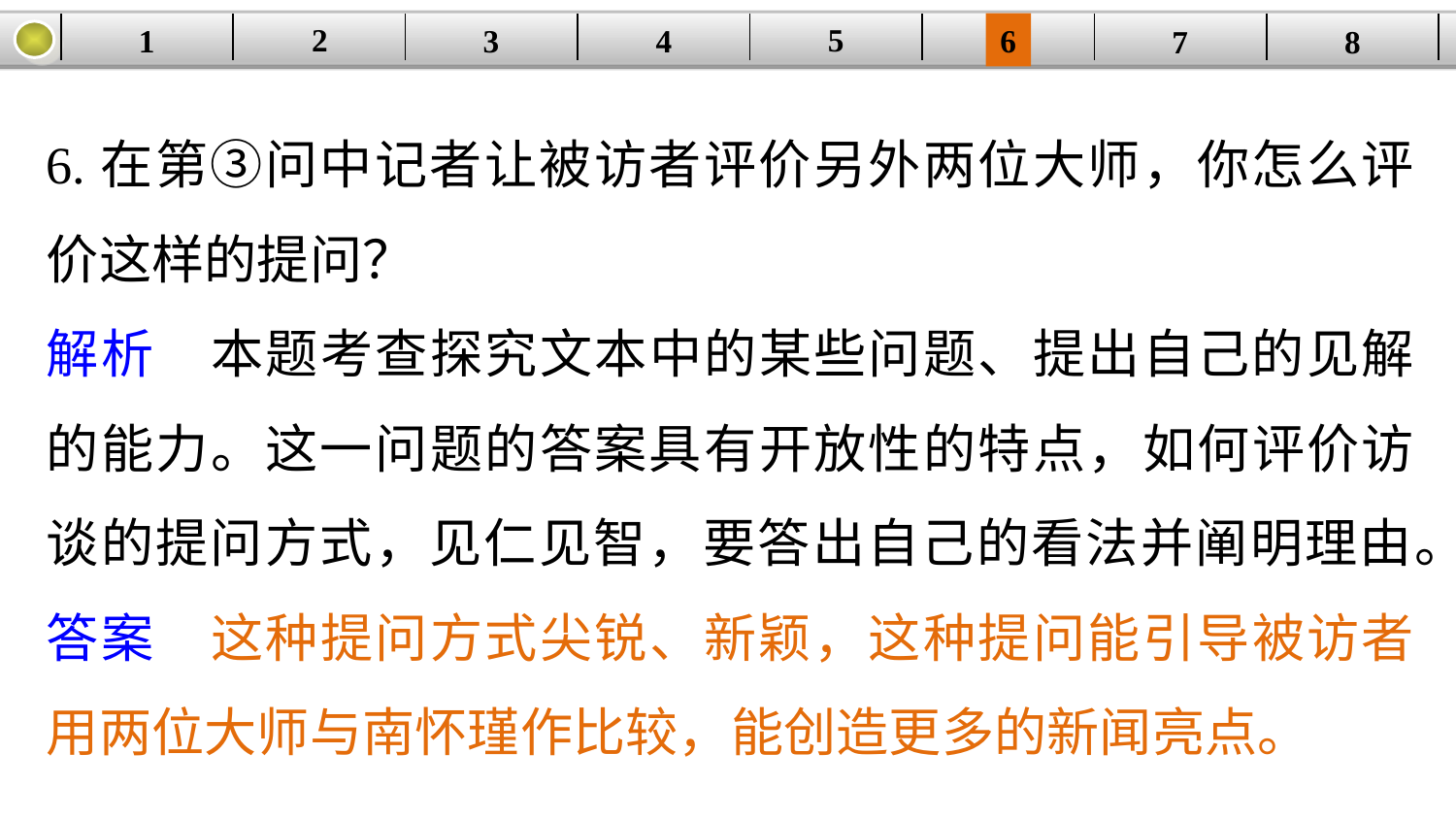

5
2
1
4
6
|  |  |  |  |  |  |  |  |
| --- | --- | --- | --- | --- | --- | --- | --- |
3
8
7

6.在第③问中记者让被访者评价另外两位大师，你怎么评价这样的提问？
解析　本题考查探究文本中的某些问题、提出自己的见解的能力。这一问题的答案具有开放性的特点，如何评价访谈的提问方式，见仁见智，要答出自己的看法并阐明理由。
答案　这种提问方式尖锐、新颖，这种提问能引导被访者用两位大师与南怀瑾作比较，能创造更多的新闻亮点。